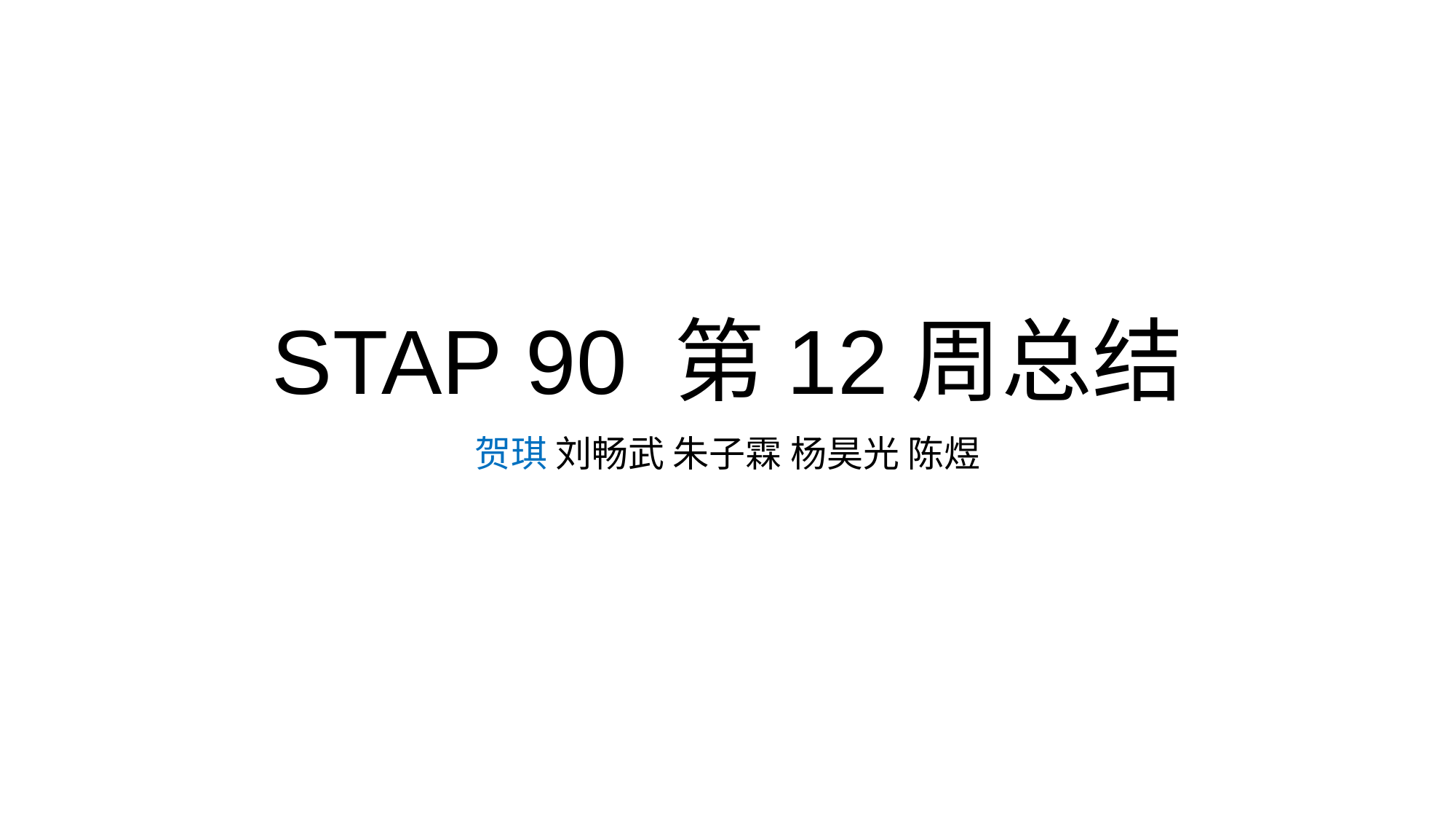

# STAP 90 第12周总结
贺琪 刘畅武 朱子霖 杨昊光 陈煜